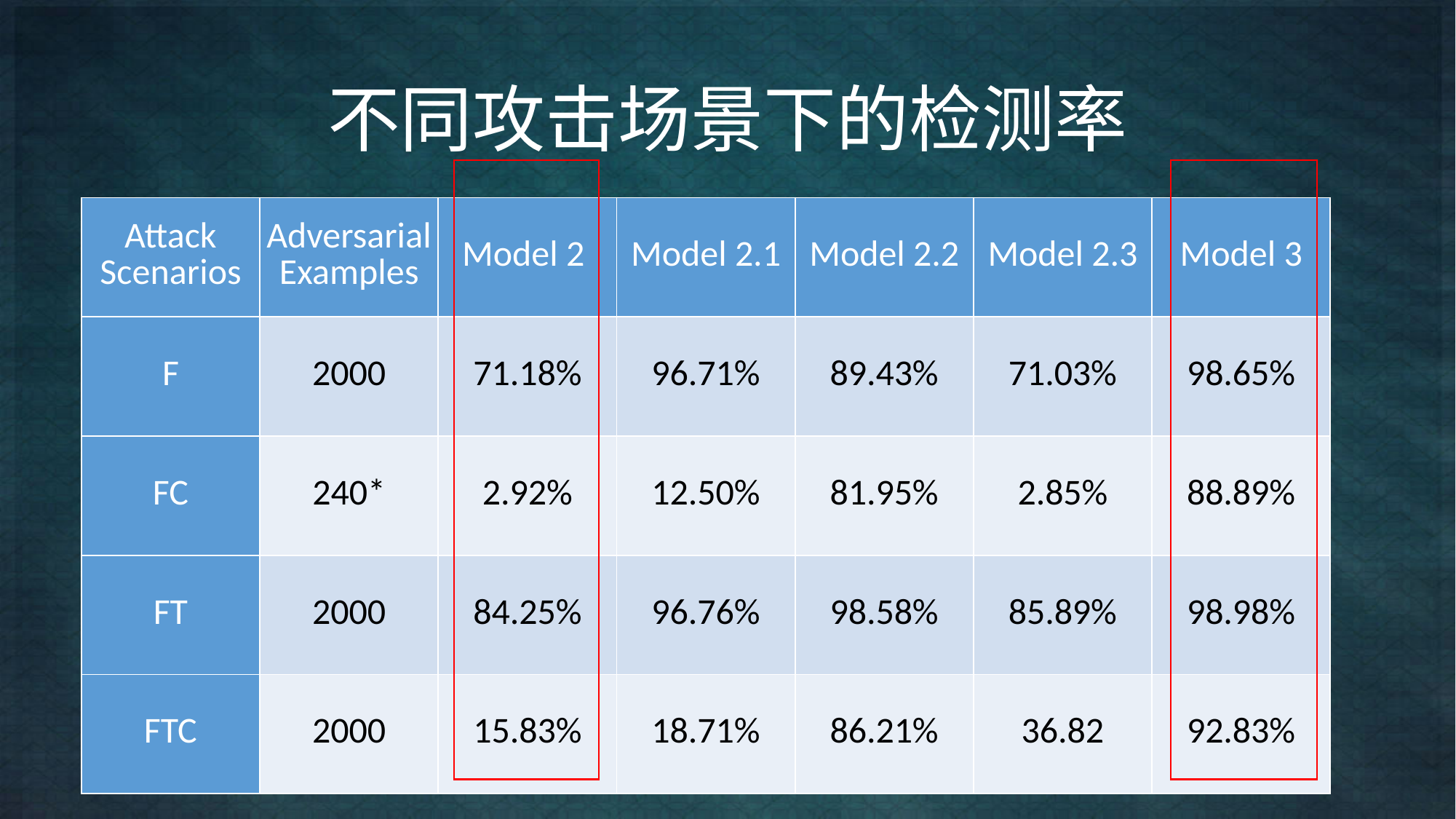

# 不同攻击场景下的检测率

| Attack Scenarios | Adversarial Examples | Model 2 | Model 2.1 | Model 2.2 | Model 2.3 | Model 3 |
| --- | --- | --- | --- | --- | --- | --- |
| F | 2000 | 71.18% | 96.71% | 89.43% | 71.03% | 98.65% |
| FC | 240\* | 2.92% | 12.50% | 81.95% | 2.85% | 88.89% |
| FT | 2000 | 84.25% | 96.76% | 98.58% | 85.89% | 98.98% |
| FTC | 2000 | 15.83% | 18.71% | 86.21% | 36.82 | 92.83% |